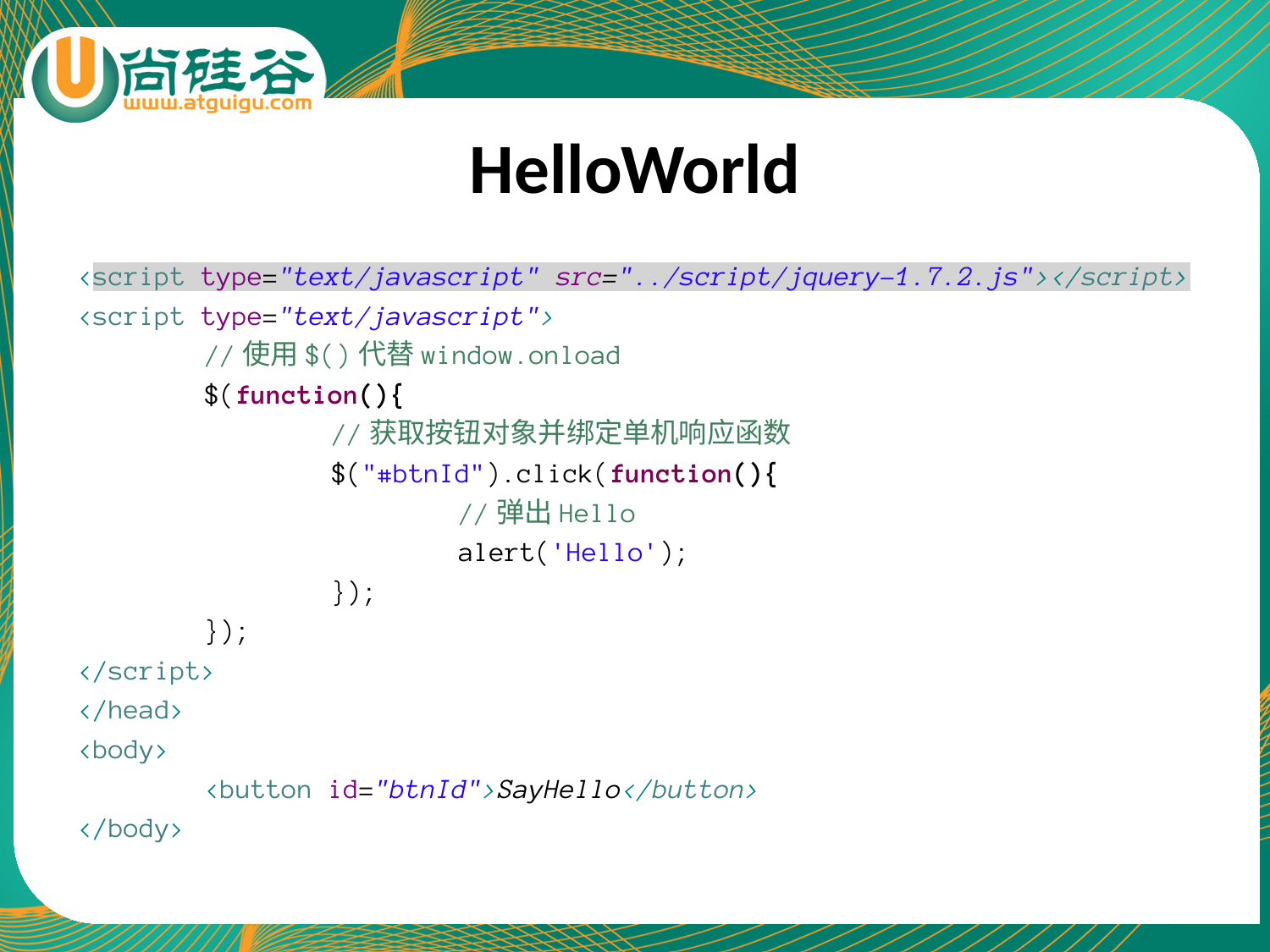

# HelloWorld
<script type="text/javascript" src="../script/jquery-1.7.2.js"></script>
<script type="text/javascript">
	//使用$()代替window.onload
	$(function(){
		//获取按钮对象并绑定单机响应函数
		$("#btnId").click(function(){
			//弹出Hello
			alert('Hello');
		});
	});
</script>
</head>
<body>
	<button id="btnId">SayHello</button>
</body>